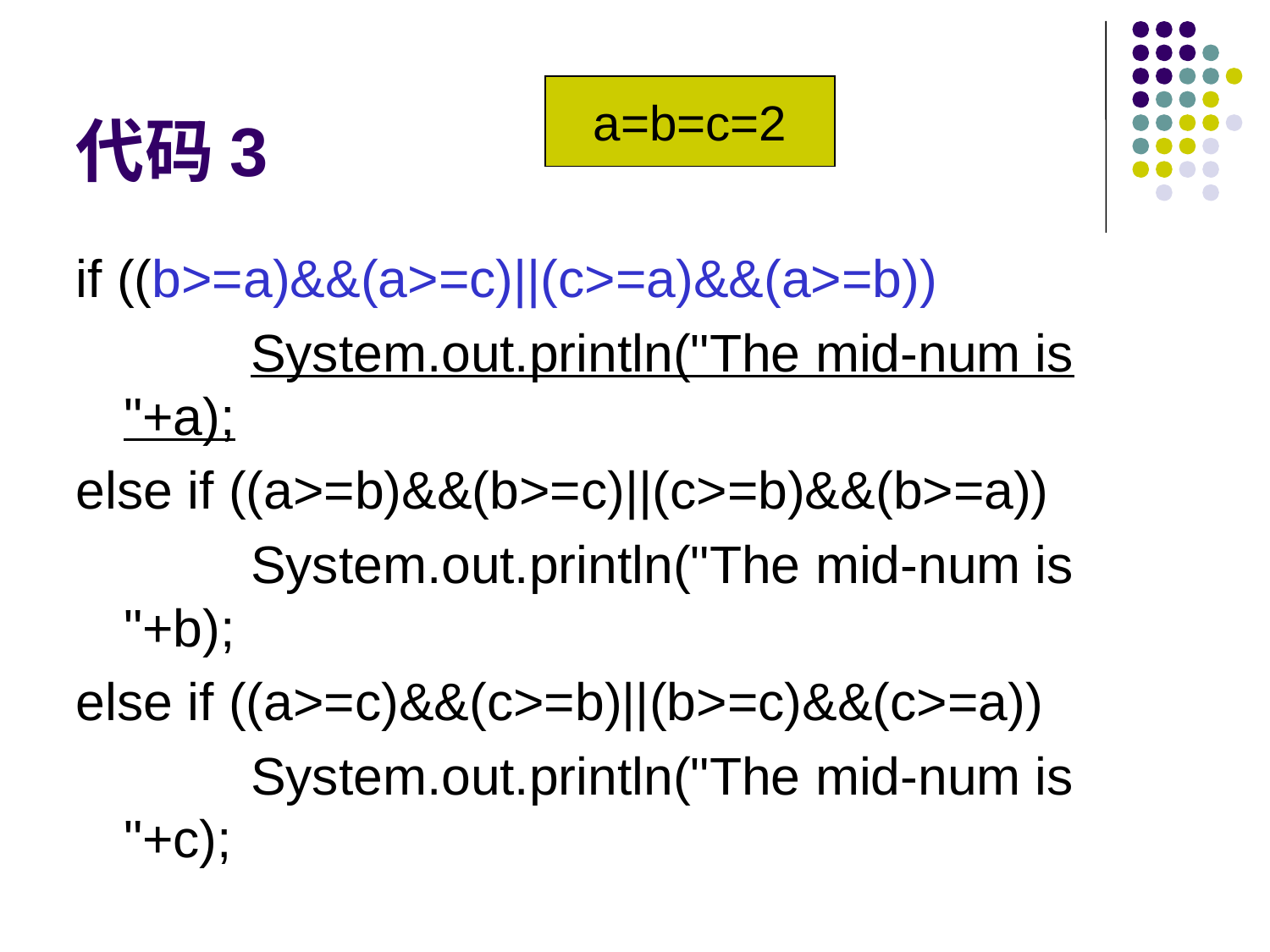

# 代码3
a=b=c=2
if ((b>=a)&&(a>=c)||(c>=a)&&(a>=b))
		System.out.println("The mid-num is "+a);
else if ((a>=b)&&(b>=c)||(c>=b)&&(b>=a))
		System.out.println("The mid-num is "+b);
else if ((a>=c)&&(c>=b)||(b>=c)&&(c>=a))
		System.out.println("The mid-num is "+c);

13